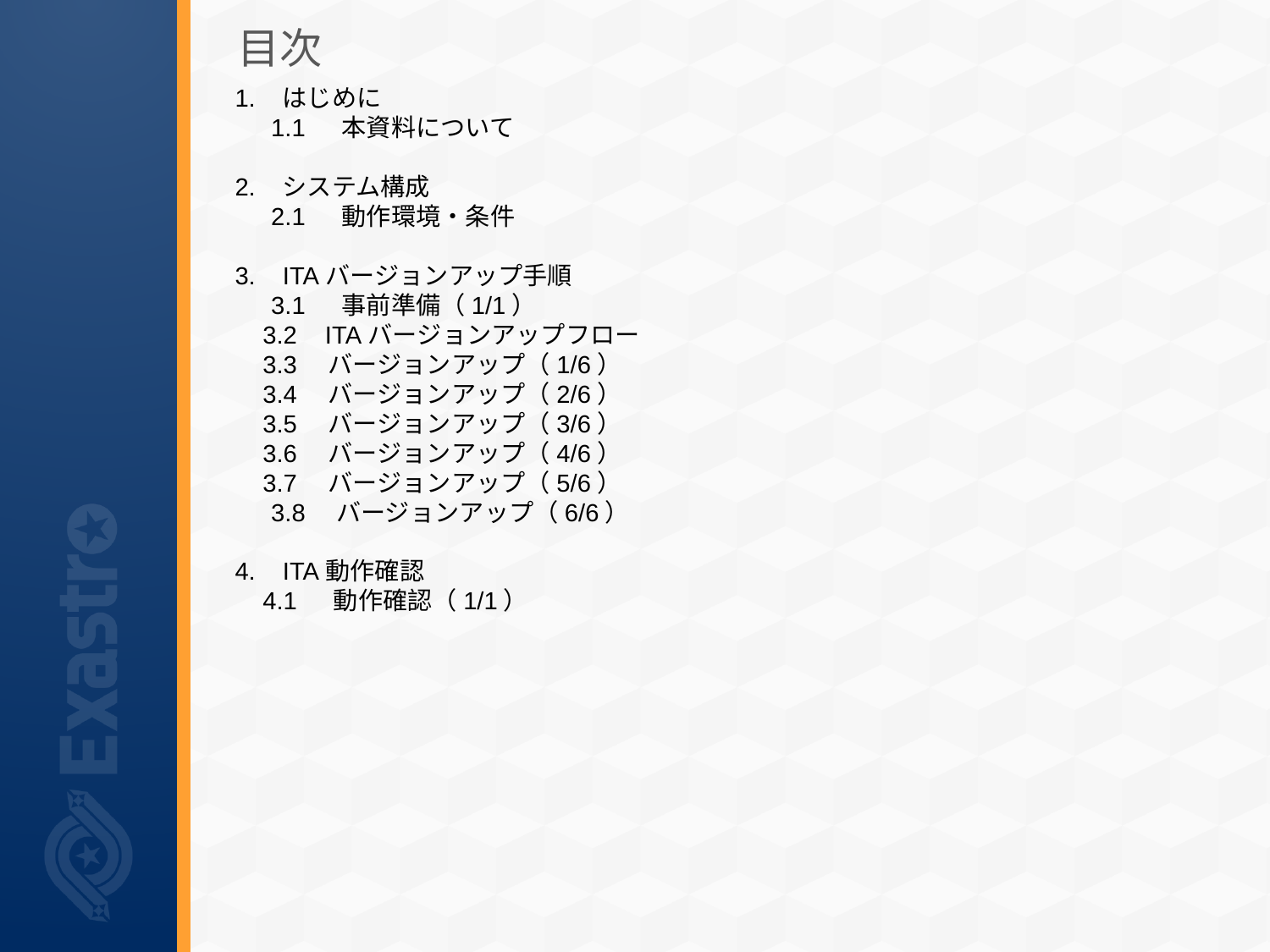

# 目次
はじめに
　 1.1　 本資料について

システム構成
　 2.1　 動作環境・条件

ITAバージョンアップ手順
　 3.1　 事前準備（1/1）
    3.2    ITAバージョンアップフロー
    3.3　バージョンアップ（1/6）
    3.4　バージョンアップ（2/6）
    3.5　バージョンアップ（3/6）
    3.6　バージョンアップ（4/6）
    3.7　バージョンアップ（5/6）
　 3.8　バージョンアップ（6/6）

ITA動作確認
    4.1　 動作確認（1/1）